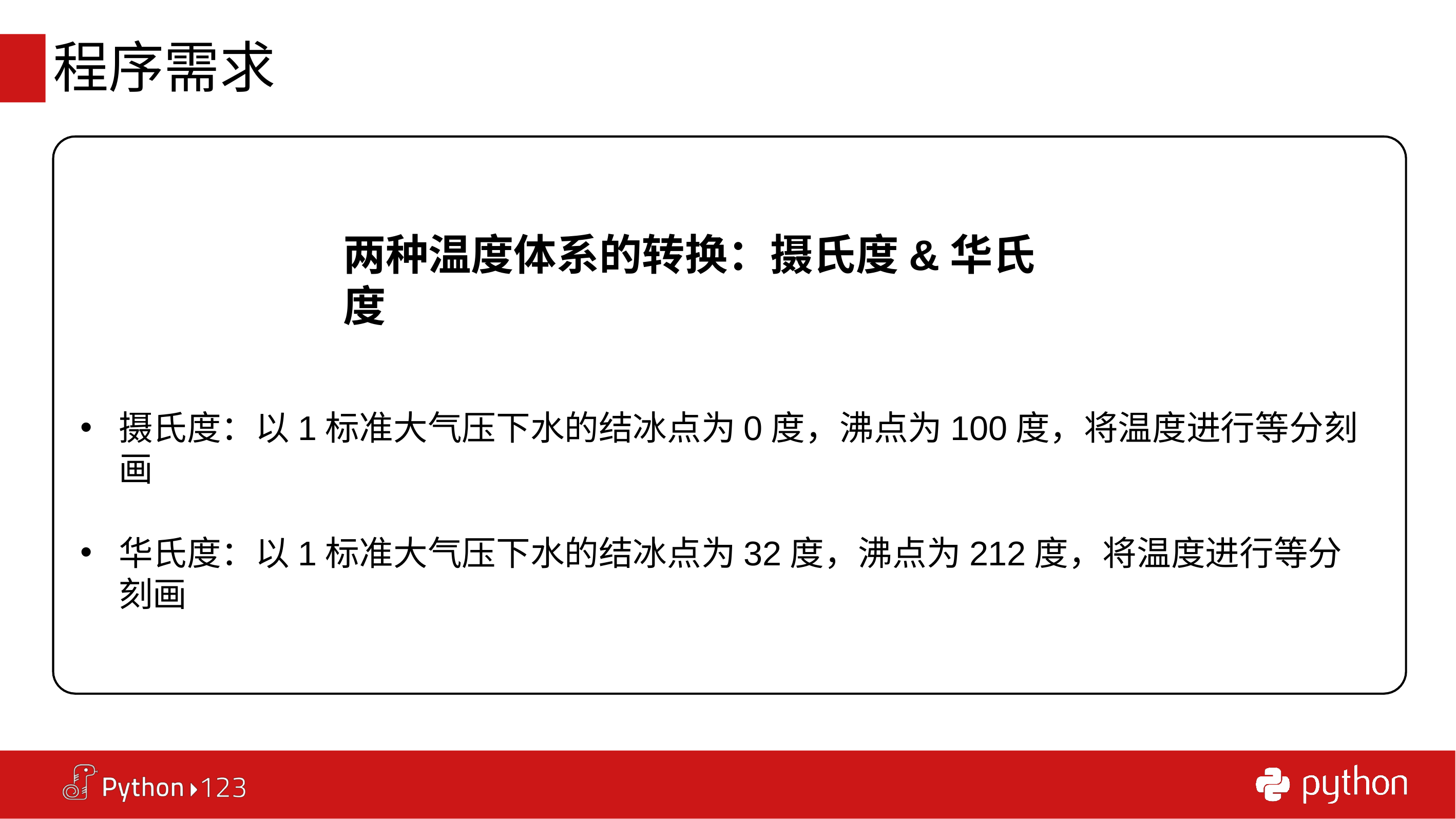

# 程序需求

两种温度体系的转换：摄氏度&华氏度
摄氏度：以1标准大气压下水的结冰点为0度，沸点为100度，将温度进行等分刻画

华氏度：以1标准大气压下水的结冰点为32度，沸点为212度，将温度进行等分刻画